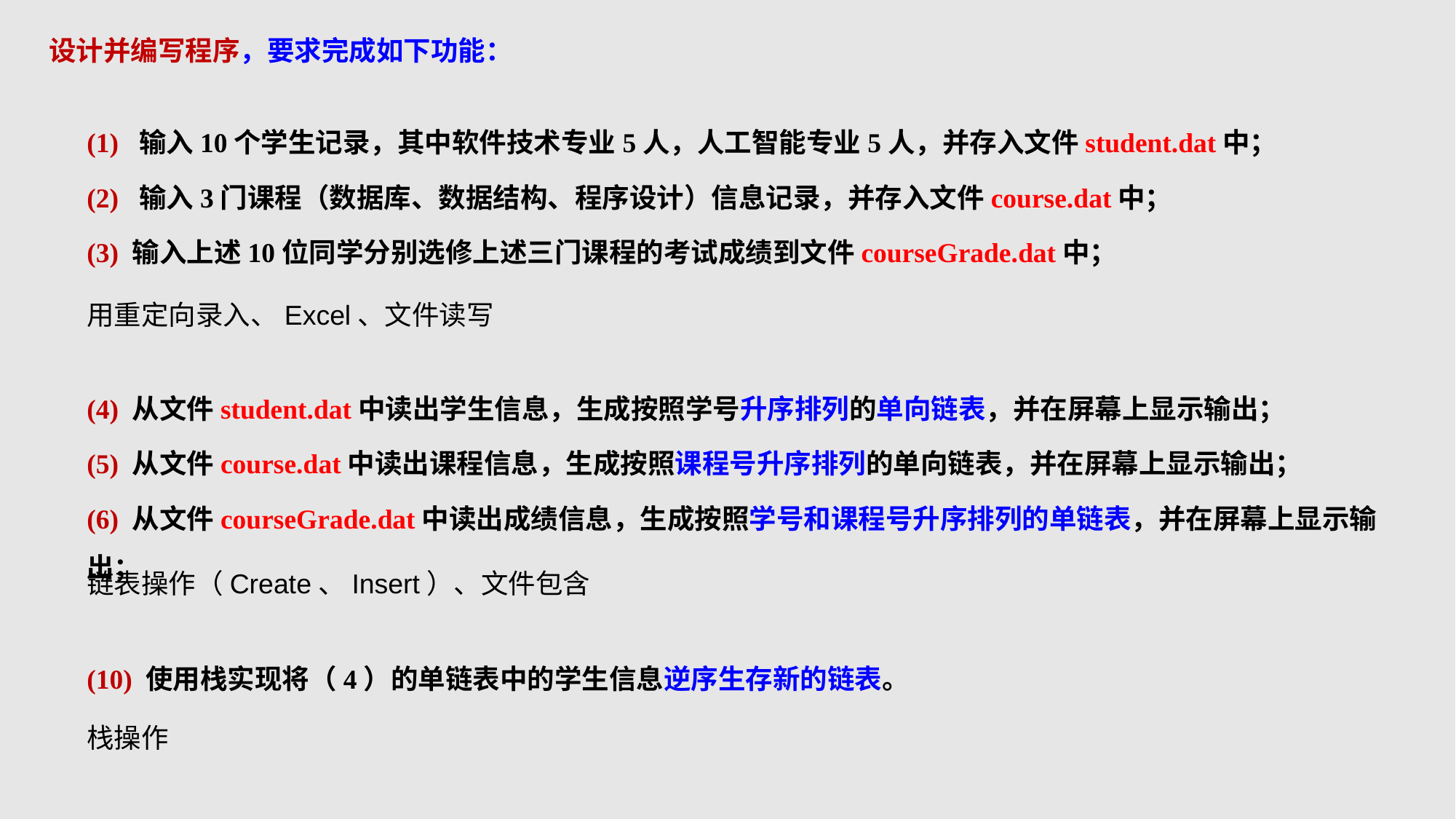

设计并编写程序，要求完成如下功能：
(1)  输入10个学生记录，其中软件技术专业5人，人工智能专业5人，并存入文件student.dat中；
(2)  输入3门课程（数据库、数据结构、程序设计）信息记录，并存入文件course.dat中；
(3) 输入上述10位同学分别选修上述三门课程的考试成绩到文件courseGrade.dat中；
用重定向录入、Excel、文件读写
(4) 从文件student.dat中读出学生信息，生成按照学号升序排列的单向链表，并在屏幕上显示输出；
(5) 从文件course.dat中读出课程信息，生成按照课程号升序排列的单向链表，并在屏幕上显示输出；
(6) 从文件courseGrade.dat中读出成绩信息，生成按照学号和课程号升序排列的单链表，并在屏幕上显示输出；
链表操作（Create、Insert）、文件包含
(10) 使用栈实现将（4）的单链表中的学生信息逆序生存新的链表。
栈操作